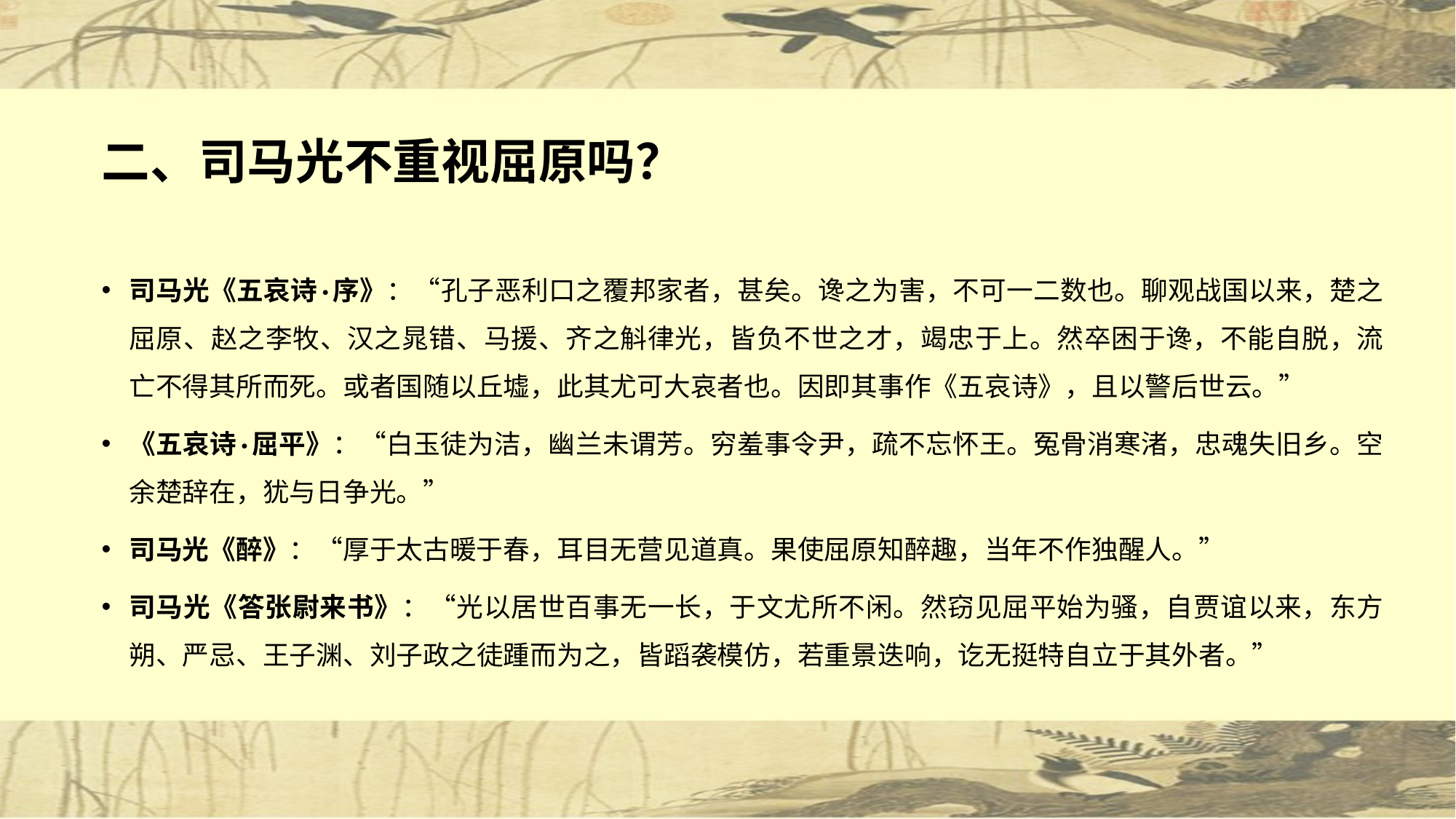

# 二、司马光不重视屈原吗？

司马光《五哀诗·序》：“孔子恶利口之覆邦家者，甚矣。谗之为害，不可一二数也。聊观战国以来，楚之屈原、赵之李牧、汉之晁错、马援、齐之斛律光，皆负不世之才，竭忠于上。然卒困于谗，不能自脱，流亡不得其所而死。或者国随以丘墟，此其尤可大哀者也。因即其事作《五哀诗》，且以警后世云。”
《五哀诗·屈平》：“白玉徒为洁，幽兰未谓芳。穷羞事令尹，疏不忘怀王。冤骨消寒渚，忠魂失旧乡。空余楚辞在，犹与日争光。”
司马光《醉》：“厚于太古暖于春，耳目无营见道真。果使屈原知醉趣，当年不作独醒人。”
司马光《答张尉来书》：“光以居世百事无一长，于文尤所不闲。然窃见屈平始为骚，自贾谊以来，东方朔、严忌、王子渊、刘子政之徒踵而为之，皆蹈袭模仿，若重景迭响，讫无挺特自立于其外者。”